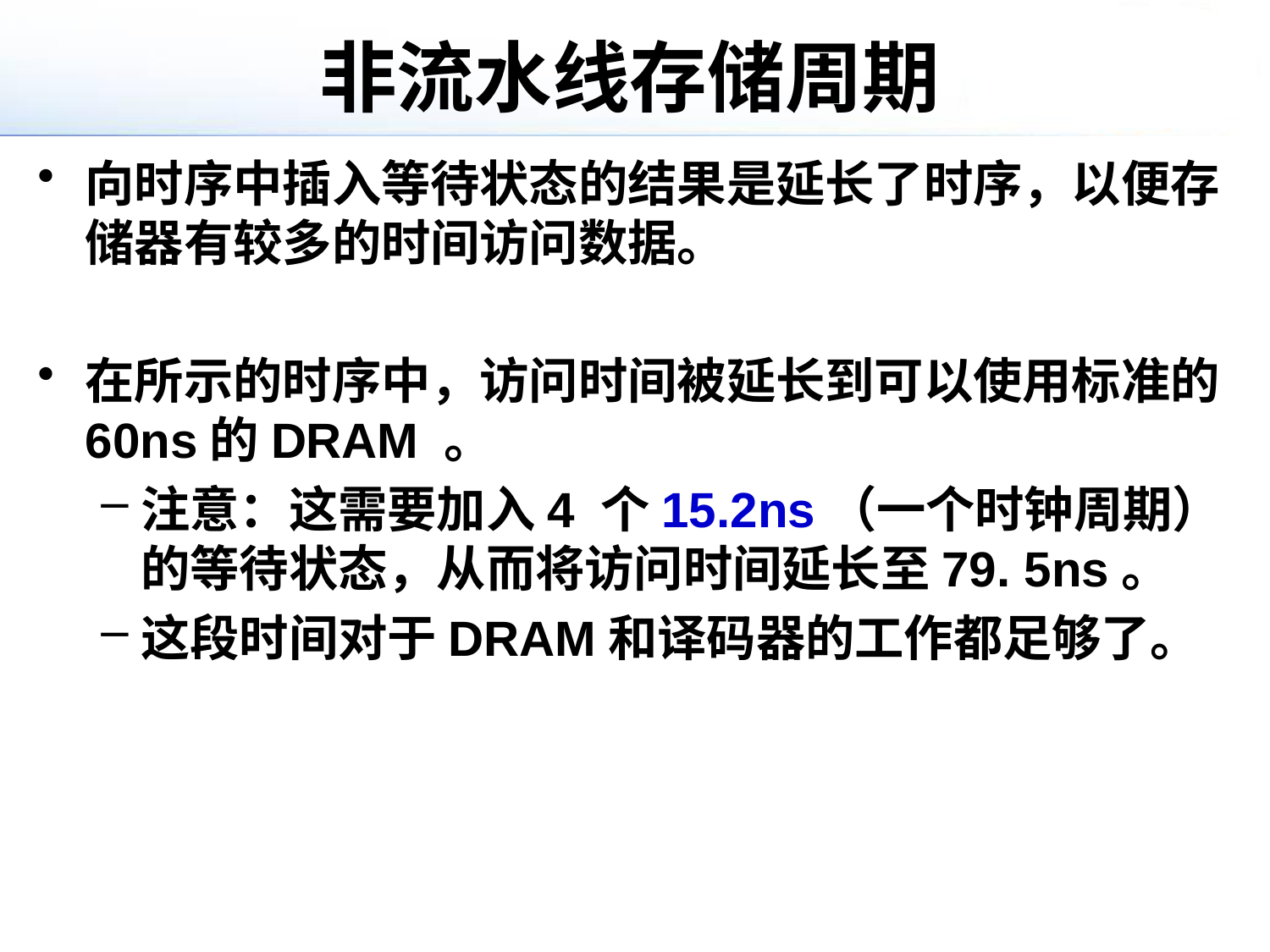

# 非流水线存储周期
向时序中插入等待状态的结果是延长了时序，以便存储器有较多的时间访问数据。

在所示的时序中，访问时间被延长到可以使用标准的60ns的DRAM 。
注意：这需要加入4 个15.2ns（一个时钟周期）的等待状态，从而将访问时间延长至79. 5ns。
这段时间对于DRAM和译码器的工作都足够了。